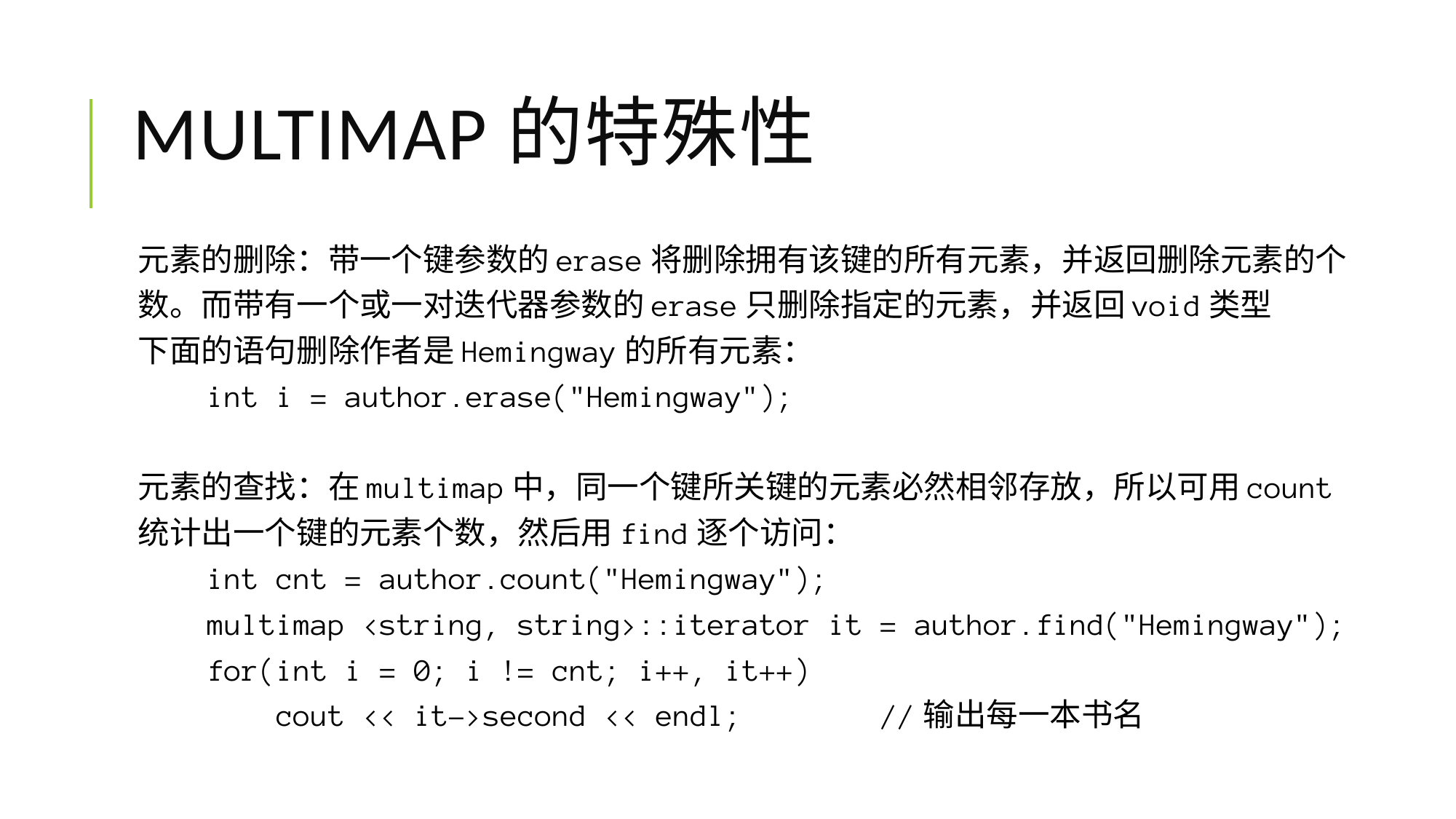

# multimap的特殊性
元素的删除：带一个键参数的erase将删除拥有该键的所有元素，并返回删除元素的个数。而带有一个或一对迭代器参数的erase只删除指定的元素，并返回void类型
下面的语句删除作者是Hemingway的所有元素：
    int i = author.erase("Hemingway");

元素的查找：在multimap中，同一个键所关键的元素必然相邻存放，所以可用count统计出一个键的元素个数，然后用find逐个访问：
    int cnt = author.count("Hemingway");
    multimap <string, string>::iterator it = author.find("Hemingway");
    for(int i = 0; i != cnt; i++, it++)
        cout << it->second << endl;        //输出每一本书名